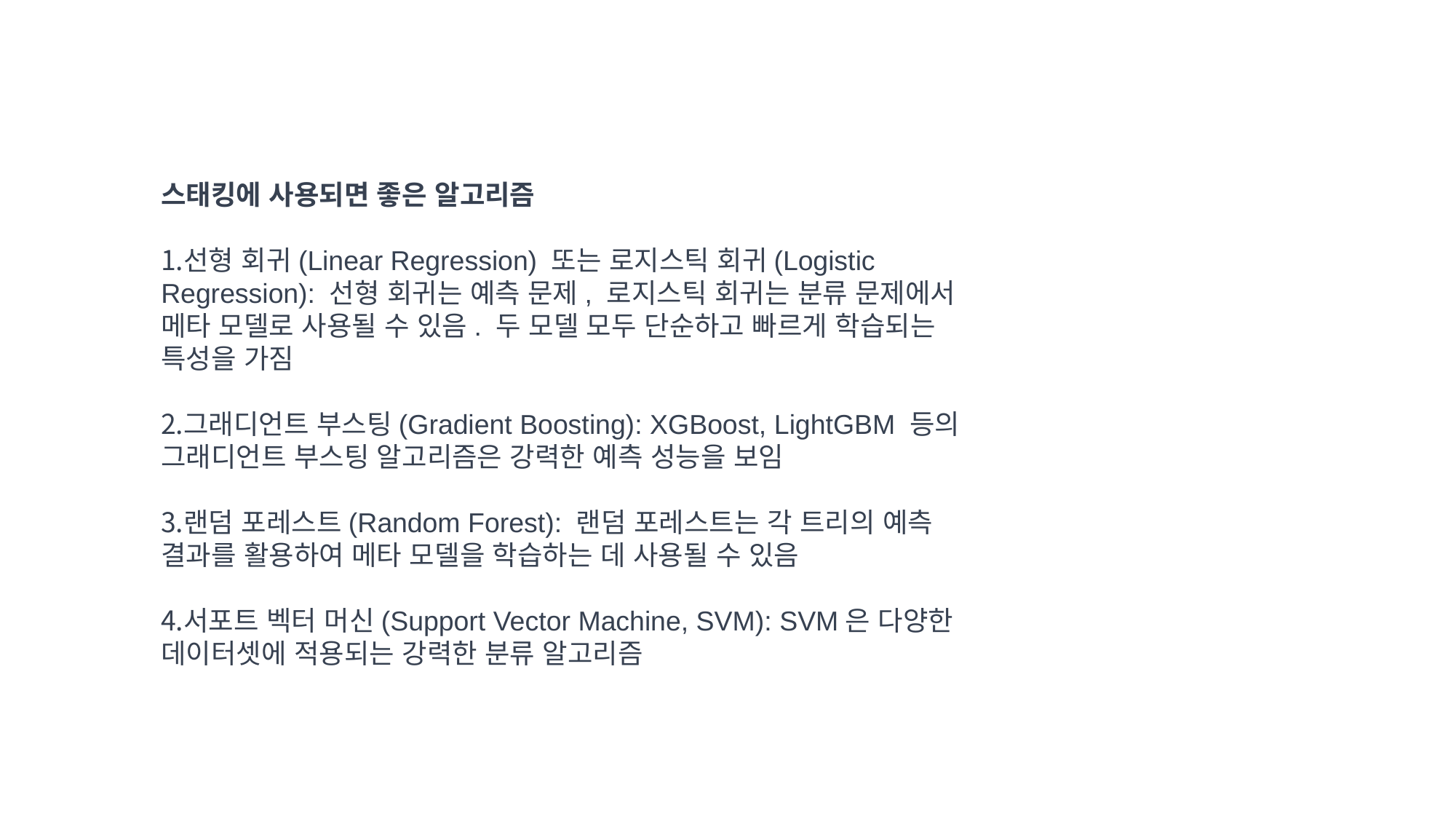

스태킹에 사용되면 좋은 알고리즘

선형 회귀(Linear Regression) 또는 로지스틱 회귀(Logistic Regression): 선형 회귀는 예측 문제, 로지스틱 회귀는 분류 문제에서 메타 모델로 사용될 수 있음. 두 모델 모두 단순하고 빠르게 학습되는 특성을 가짐

그래디언트 부스팅(Gradient Boosting): XGBoost, LightGBM 등의 그래디언트 부스팅 알고리즘은 강력한 예측 성능을 보임

랜덤 포레스트(Random Forest): 랜덤 포레스트는 각 트리의 예측 결과를 활용하여 메타 모델을 학습하는 데 사용될 수 있음

서포트 벡터 머신(Support Vector Machine, SVM): SVM은 다양한 데이터셋에 적용되는 강력한 분류 알고리즘